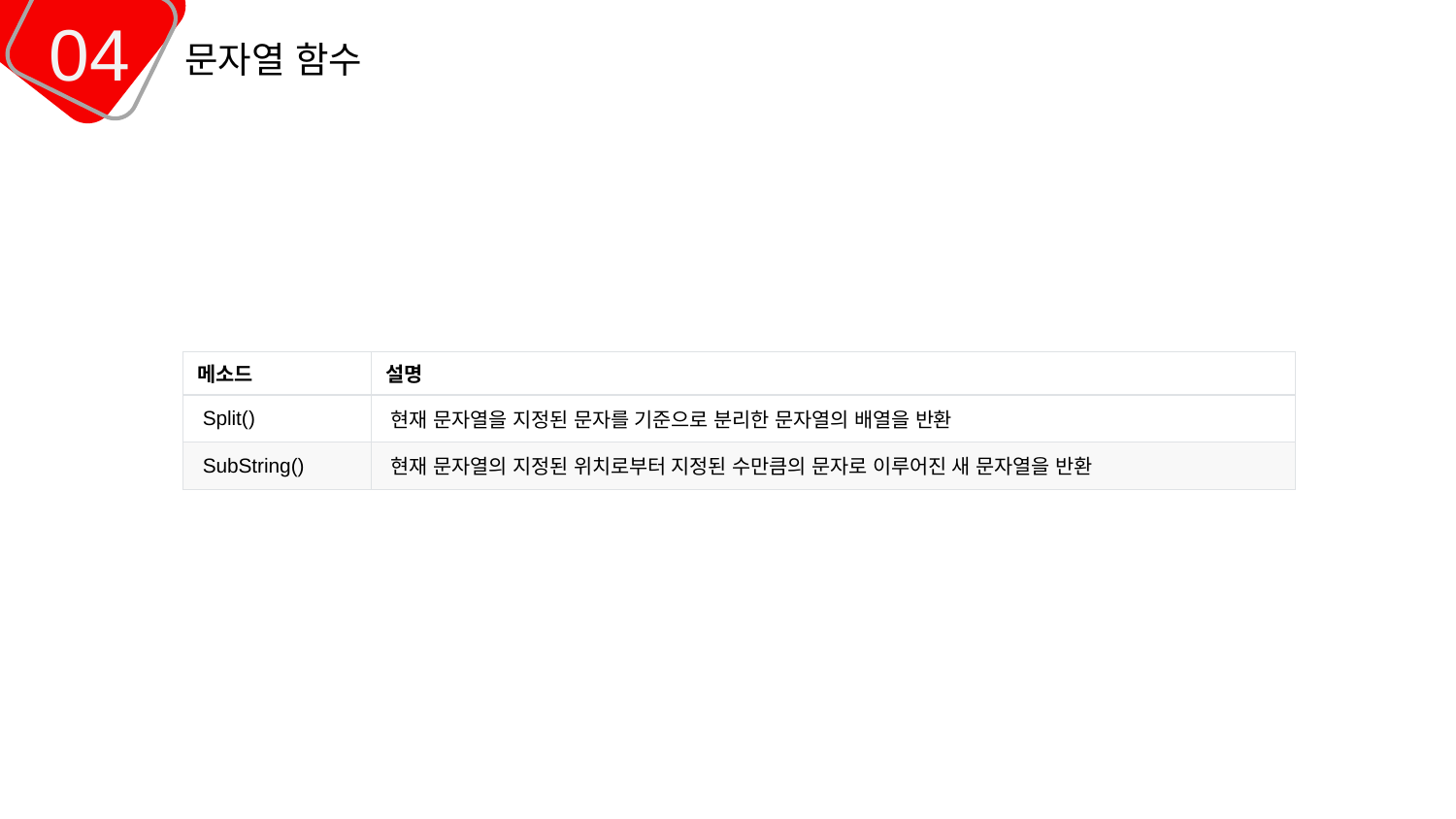

04
문자열 함수
| 메소드 | 설명 |
| --- | --- |
| Split() | 현재 문자열을 지정된 문자를 기준으로 분리한 문자열의 배열을 반환 |
| SubString() | 현재 문자열의 지정된 위치로부터 지정된 수만큼의 문자로 이루어진 새 문자열을 반환 |